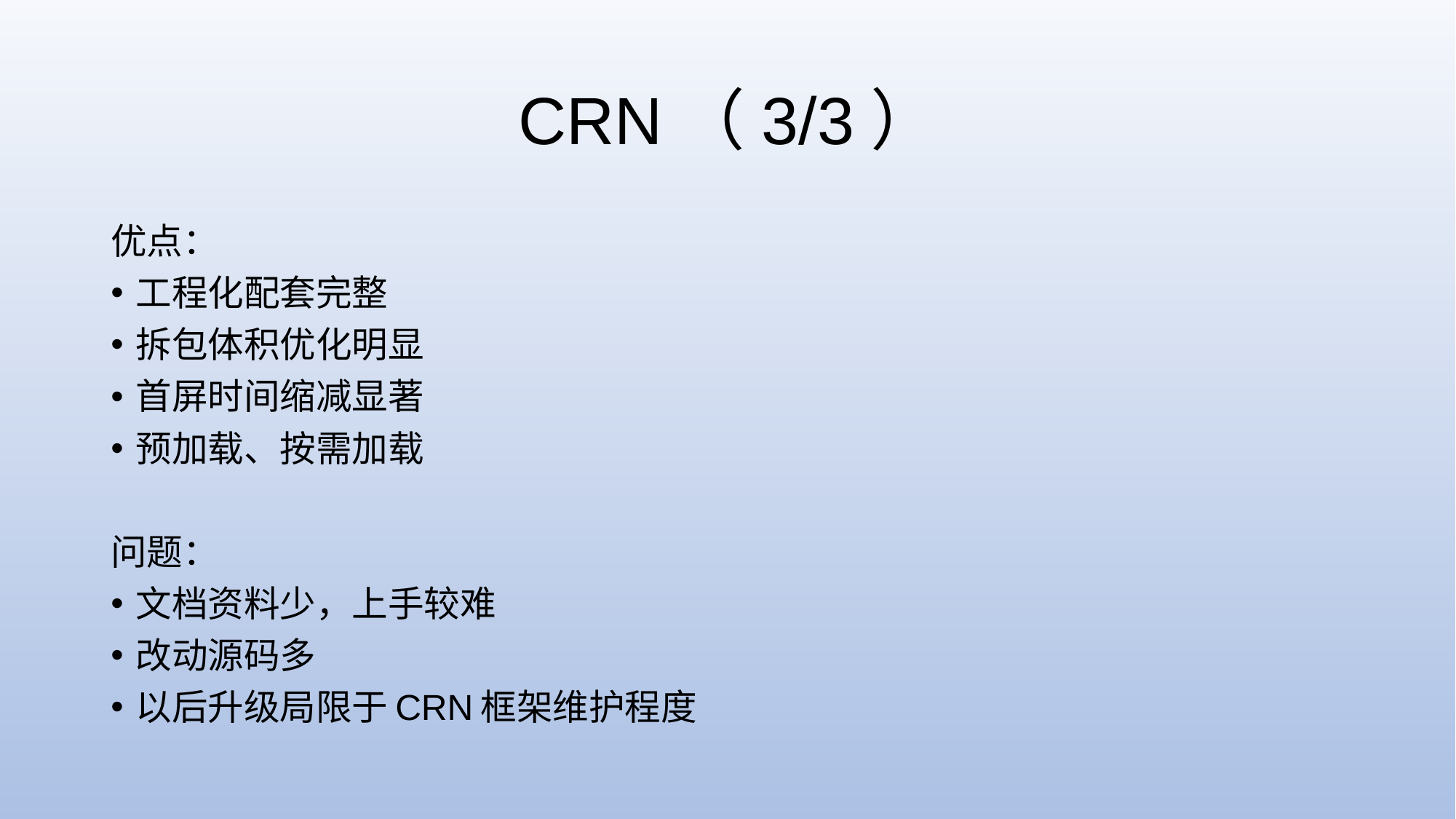

# CRN（3/3）
优点：
工程化配套完整
拆包体积优化明显
首屏时间缩减显著
预加载、按需加载

问题：
文档资料少，上手较难
改动源码多
以后升级局限于CRN框架维护程度